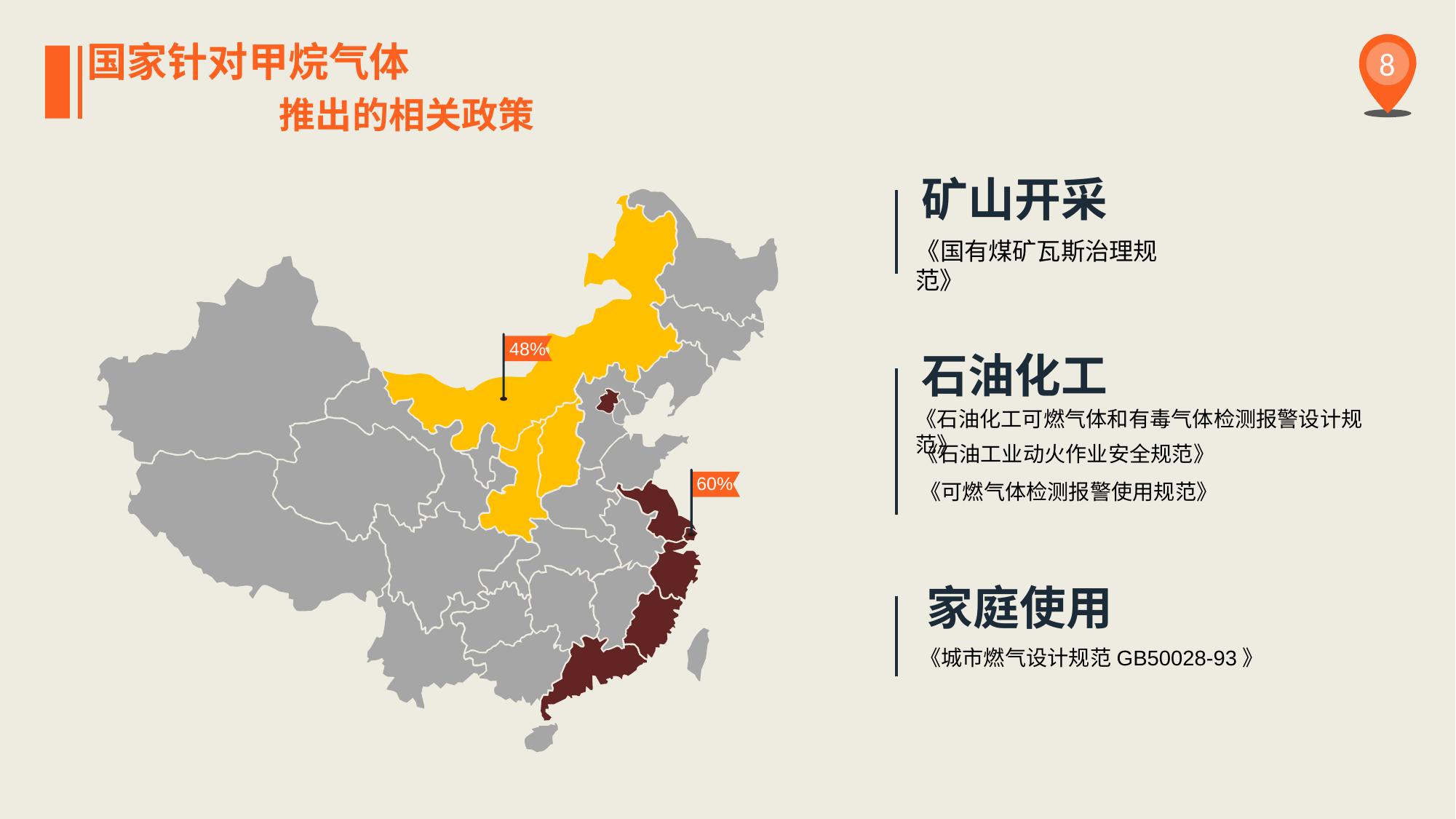

国家针对甲烷气体
8

推出的相关政策
矿山开采
《国有煤矿瓦斯治理规范》

48%

石油化工
《石油化工可燃气体和有毒气体检测报警设计规范》
《石油工业动火作业安全规范》
《可燃气体检测报警使用规范》
60%

家庭使用
《城市燃气设计规范GB50028-93》